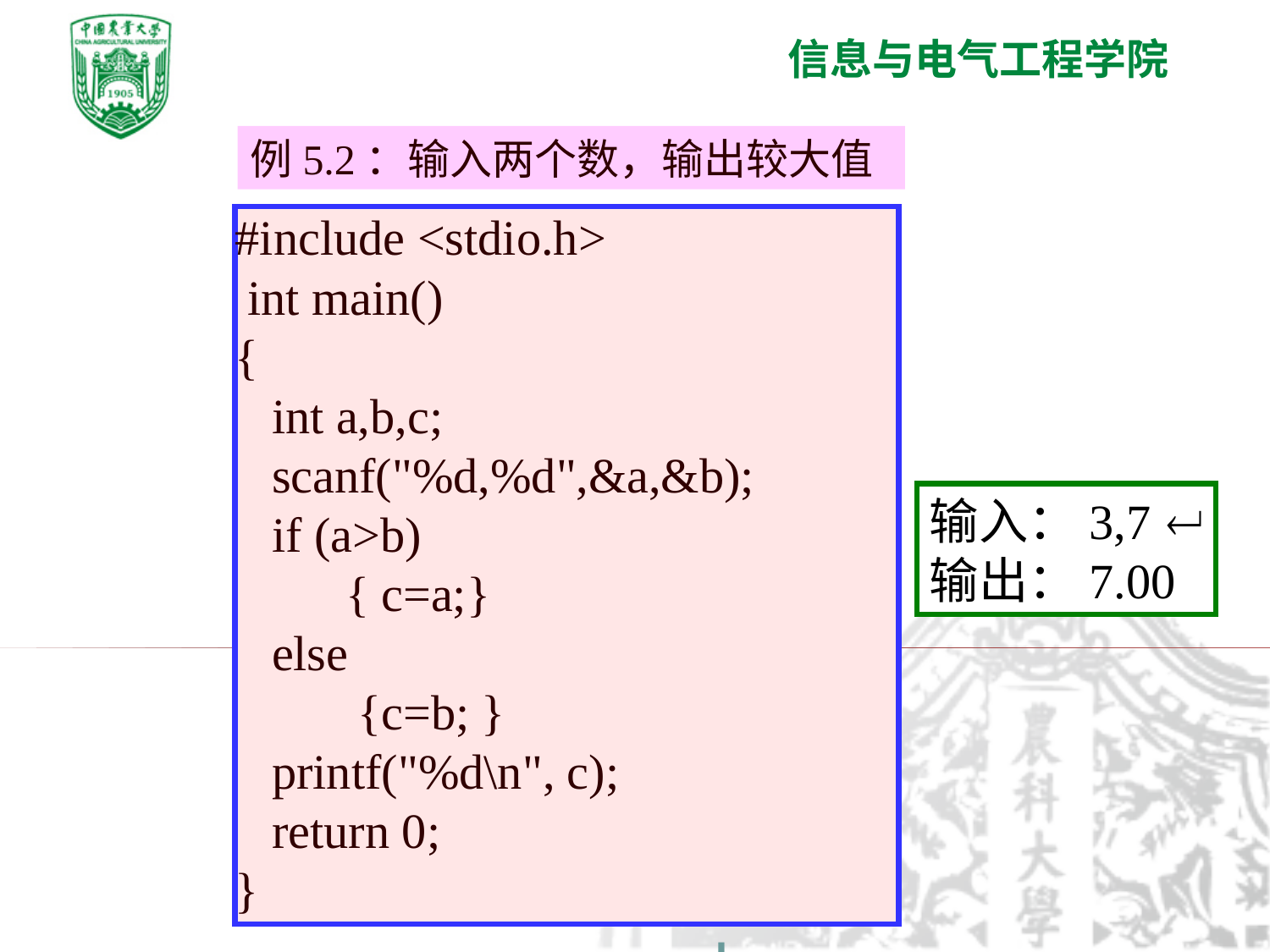

例5.2：输入两个数，输出较大值
#include <stdio.h>
 int main()
{
   int a,b,c;
   scanf("%d,%d",&a,&b);
   if (a>b)
         { c=a;}
   else
          {c=b; }
   printf("%d\n", c);
   return 0;
}
输入：3,7 ↵
输出：7.00